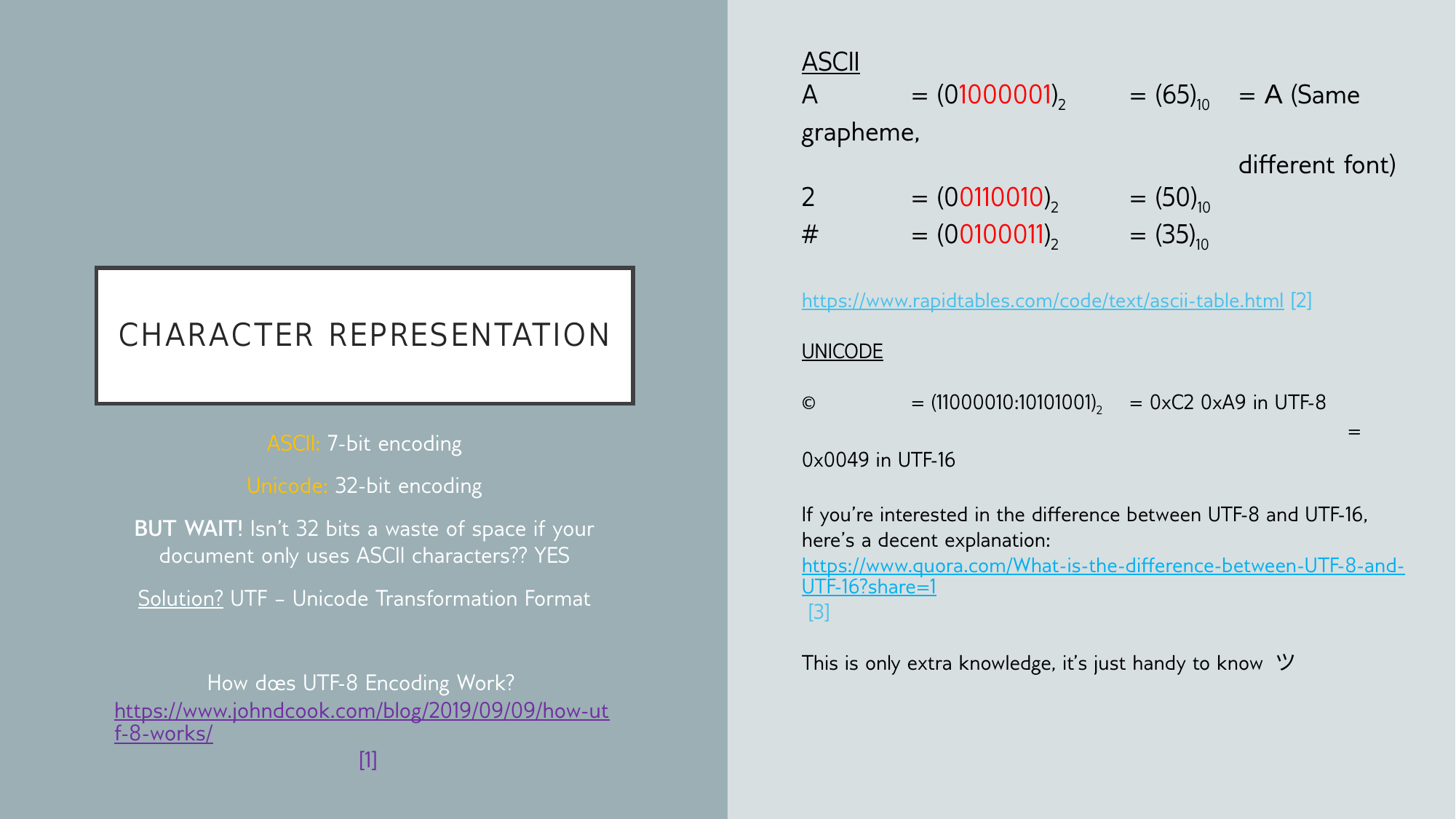

ASCII
A	= (01000001)2	= (65)10	= A (Same grapheme, 								different font)
2	= (00110010)2	= (50)10
#	= (00100011)2	= (35)10

https://www.rapidtables.com/code/text/ascii-table.html [2]

UNICODE

©	= (11000010:10101001)2	= 0xC2 0xA9 in UTF-8
					= 0x0049 in UTF-16

If you’re interested in the difference between UTF-8 and UTF-16, here’s a decent explanation:
https://www.quora.com/What-is-the-difference-between-UTF-8-and-UTF-16?share=1 [3]

This is only extra knowledge, it’s just handy to know ツ
# Character representation
ASCII: 7-bit encoding
Unicode: 32-bit encoding
BUT WAIT! Isn’t 32 bits a waste of space if your document only uses ASCII characters?? YES
Solution? UTF – Unicode Transformation Format

How does UTF-8 Encoding Work? https://www.johndcook.com/blog/2019/09/09/how-utf-8-works/ [1]